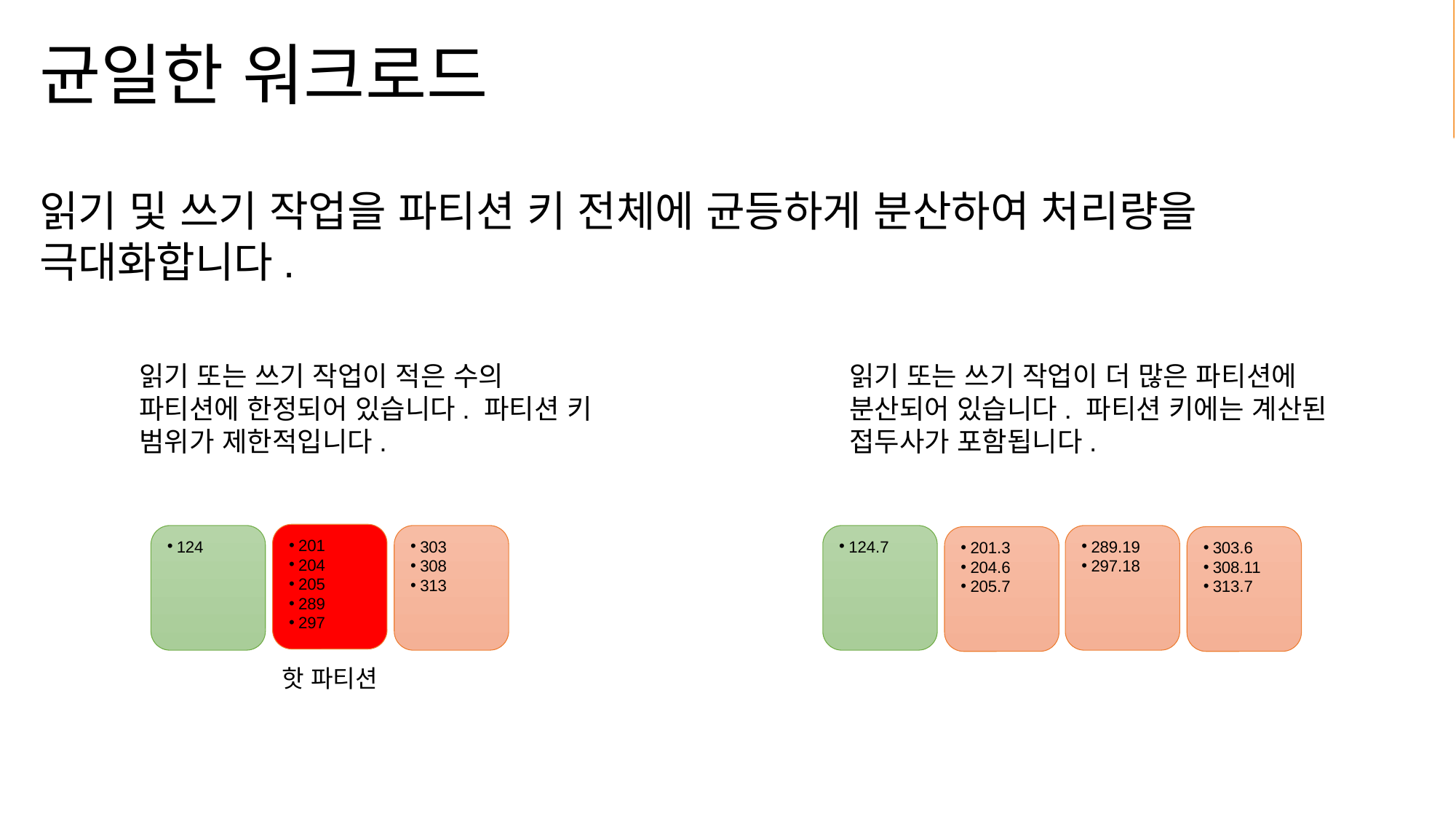

# 균일한 워크로드
읽기 및 쓰기 작업을 파티션 키 전체에 균등하게 분산하여 처리량을 극대화합니다.

읽기 또는 쓰기 작업이 적은 수의 파티션에 한정되어 있습니다. 파티션 키 범위가 제한적입니다.
읽기 또는 쓰기 작업이 더 많은 파티션에 분산되어 있습니다. 파티션 키에는 계산된 접두사가 포함됩니다.
201
204
205
289
297
124
303
308
313
124.7
289.19
297.18
201.3
204.6
205.7
303.6
308.11
313.7
핫 파티션